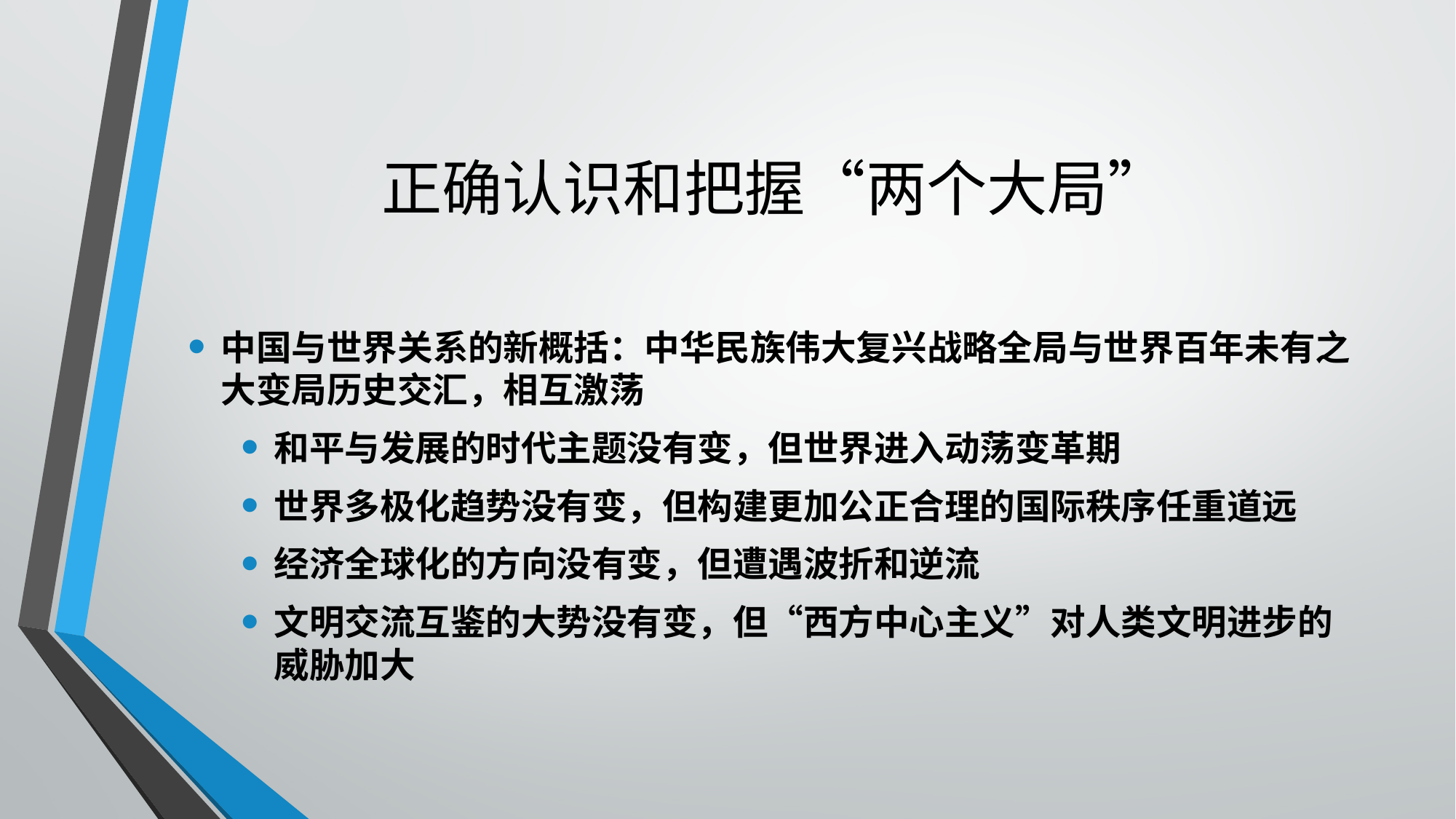

# 正确认识和把握“两个大局”
中国与世界关系的新概括：中华民族伟大复兴战略全局与世界百年未有之大变局历史交汇，相互激荡
和平与发展的时代主题没有变，但世界进入动荡变革期
世界多极化趋势没有变，但构建更加公正合理的国际秩序任重道远
经济全球化的方向没有变，但遭遇波折和逆流
文明交流互鉴的大势没有变，但“西方中心主义”对人类文明进步的威胁加大